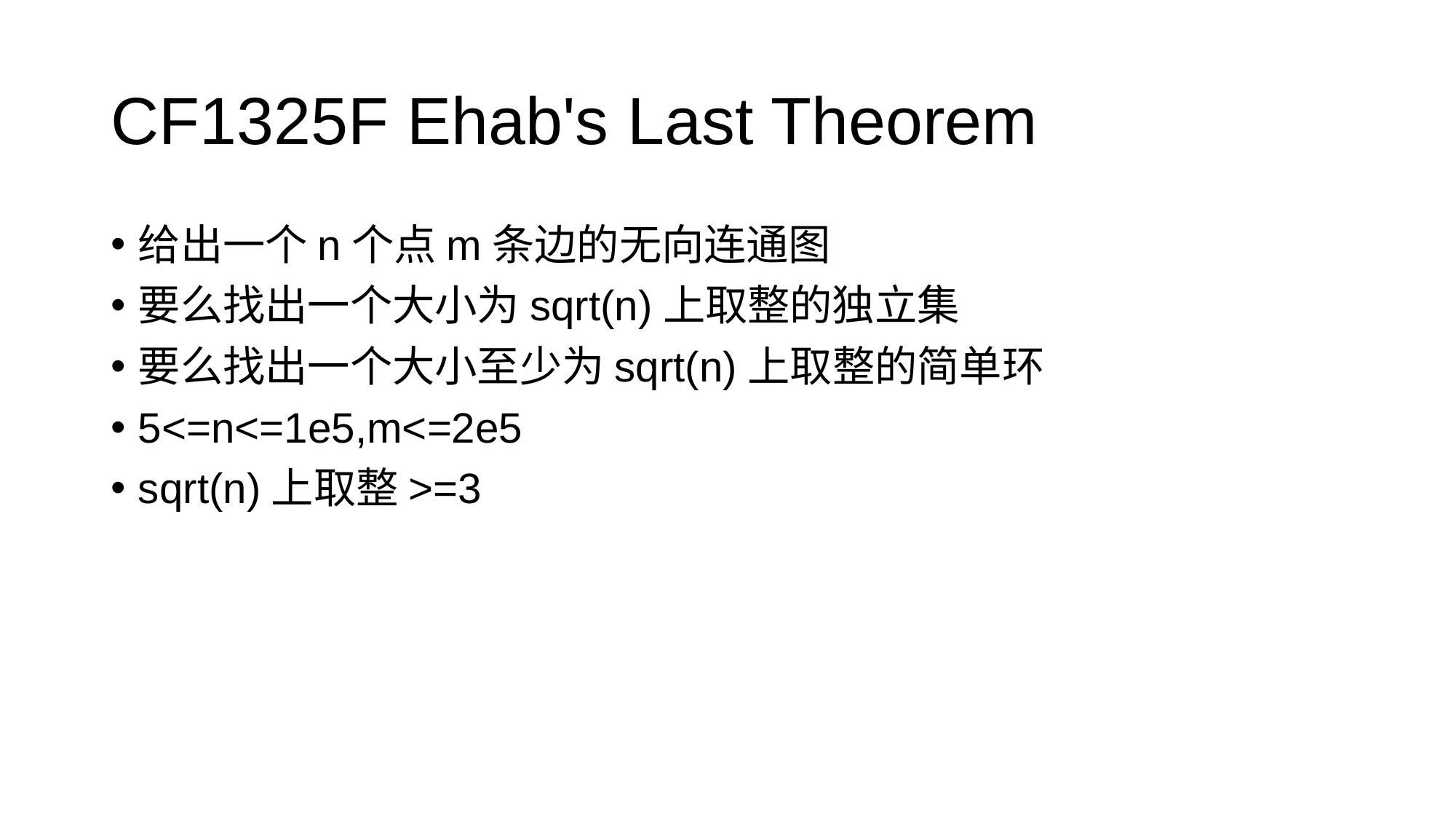

# CF1325F Ehab's Last Theorem
给出一个n个点m条边的无向连通图
要么找出一个大小为sqrt(n)上取整的独立集
要么找出一个大小至少为sqrt(n)上取整的简单环
5<=n<=1e5,m<=2e5
sqrt(n)上取整>=3